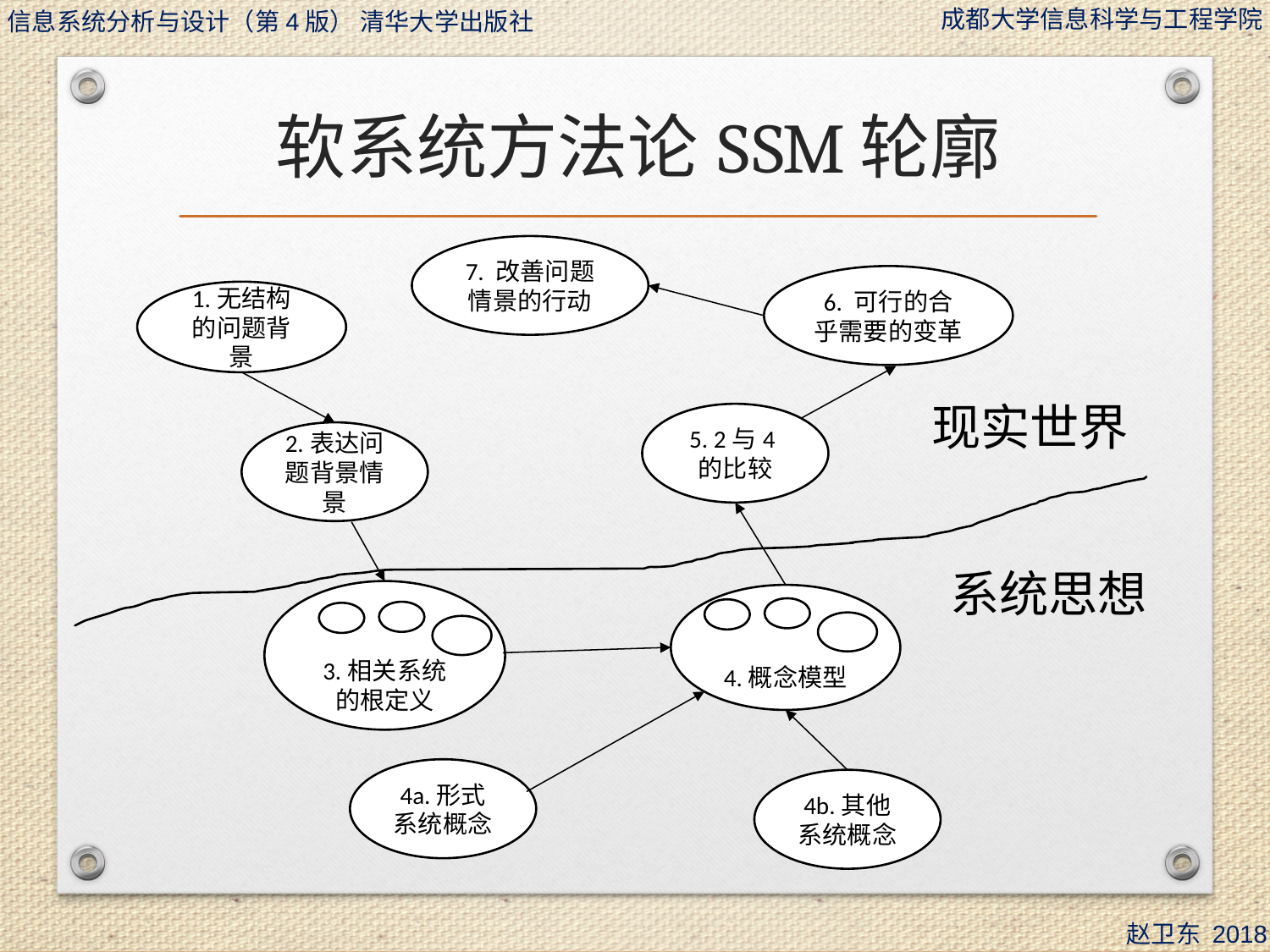

# 软系统方法论SSM轮廓
7. 改善问题情景的行动
6. 可行的合乎需要的变革
1.无结构的问题背景
现实世界
5. 2与4的比较
2.表达问题背景情景

系统思想

3.相关系统的根定义

4.概念模型

4a.形式系统概念
4b.其他系统概念